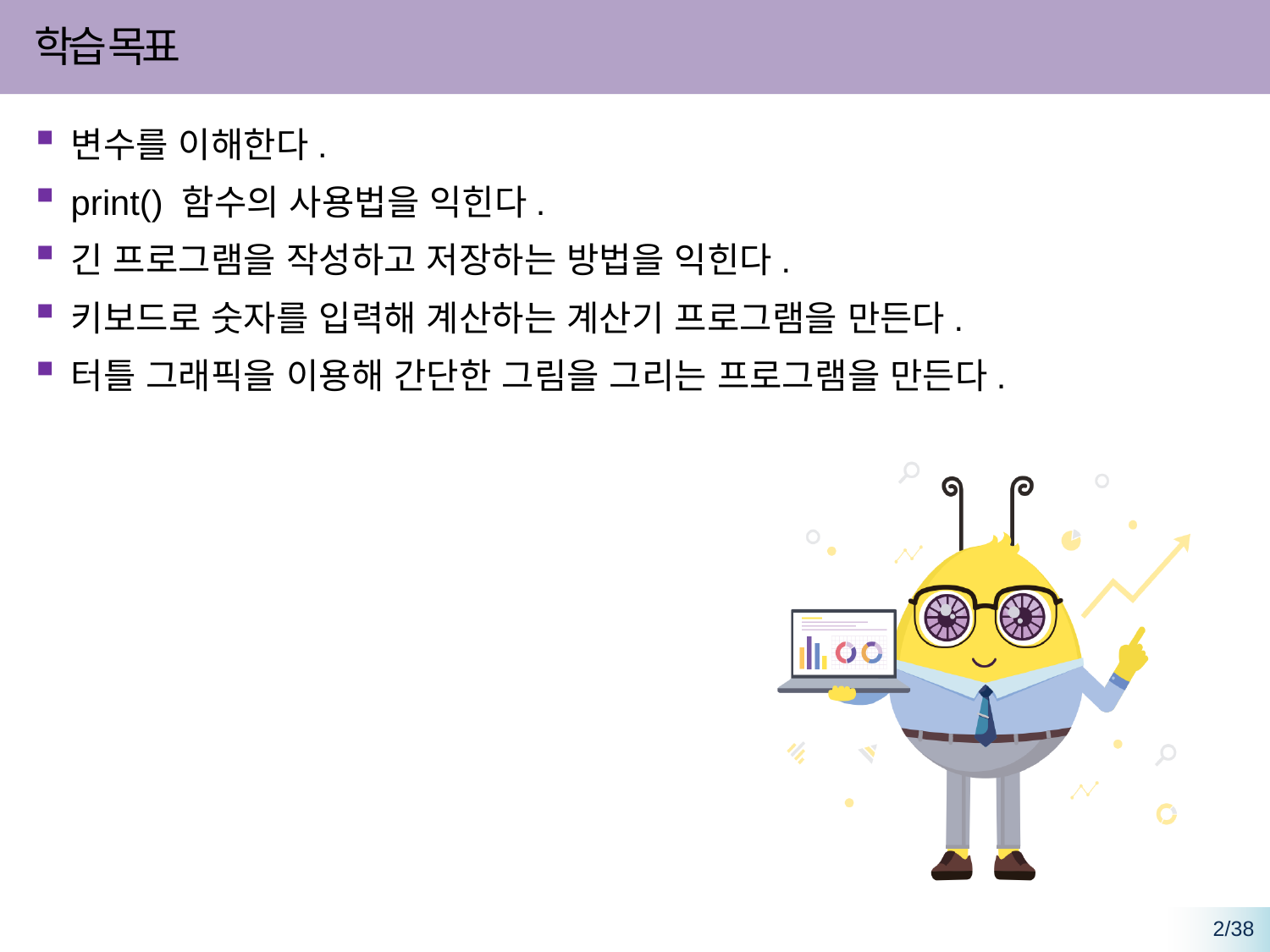

변수를 이해한다.
print() 함수의 사용법을 익힌다.
긴 프로그램을 작성하고 저장하는 방법을 익힌다.
키보드로 숫자를 입력해 계산하는 계산기 프로그램을 만든다.
터틀 그래픽을 이용해 간단한 그림을 그리는 프로그램을 만든다.